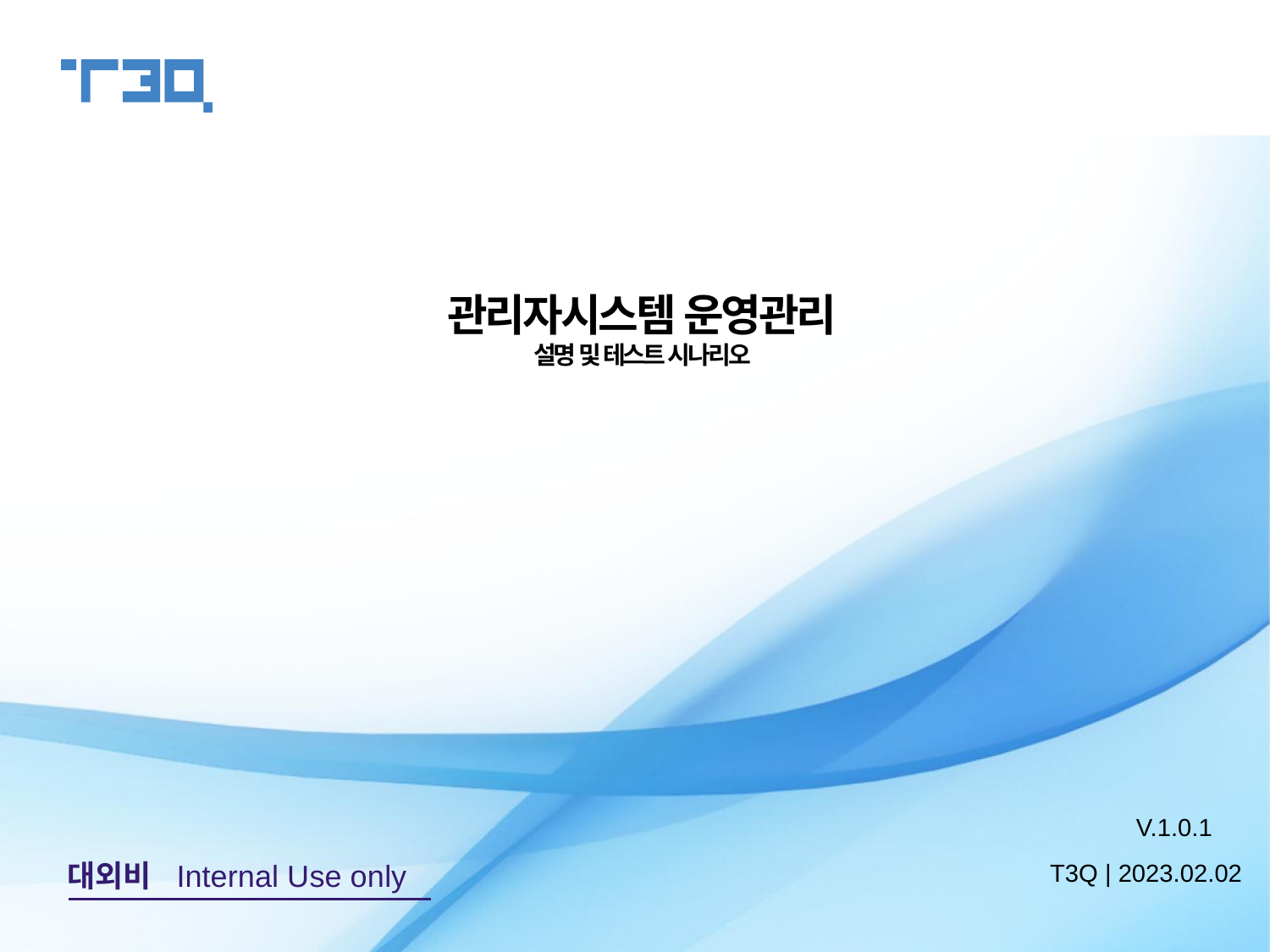

# 관리자시스템 운영관리 설명 및 테스트 시나리오
V.1.0.1
대외비  Internal Use only
T3Q | 2023.02.02